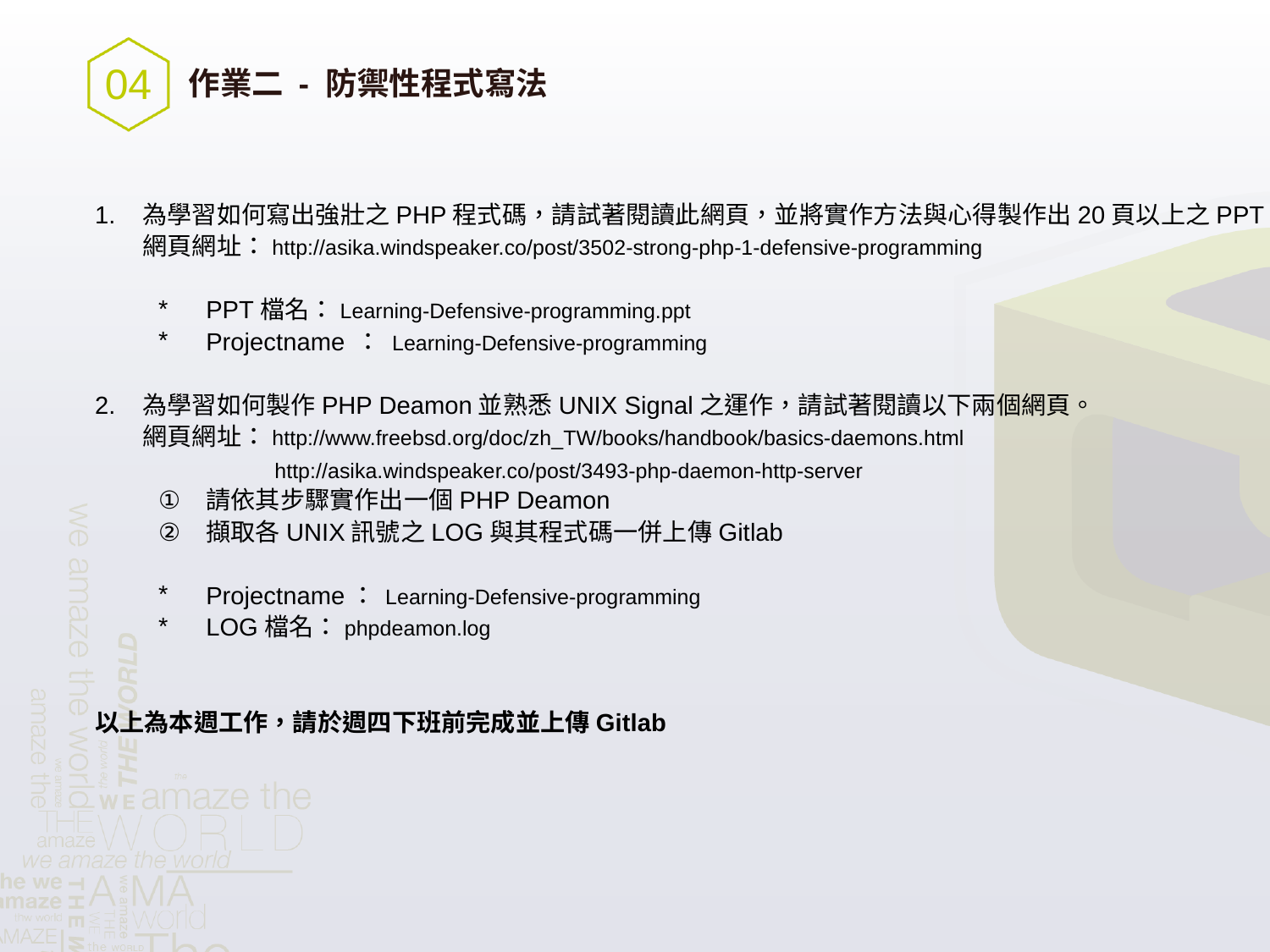

04

作業二 - 防禦性程式寫法
為學習如何寫出強壯之PHP程式碼，請試著閱讀此網頁，並將實作方法與心得製作出20頁以上之PPT。
網頁網址：http://asika.windspeaker.co/post/3502-strong-php-1-defensive-programming

PPT檔名：Learning-Defensive-programming.ppt
Projectname ： Learning-Defensive-programming

為學習如何製作PHP Deamon並熟悉UNIX Signal之運作，請試著閱讀以下兩個網頁。
網頁網址：http://www.freebsd.org/doc/zh_TW/books/handbook/basics-daemons.html
　　　　　　http://asika.windspeaker.co/post/3493-php-daemon-http-server
請依其步驟實作出一個PHP Deamon
擷取各UNIX訊號之LOG與其程式碼一併上傳Gitlab

Projectname： Learning-Defensive-programming
LOG檔名：phpdeamon.log

以上為本週工作，請於週四下班前完成並上傳Gitlab